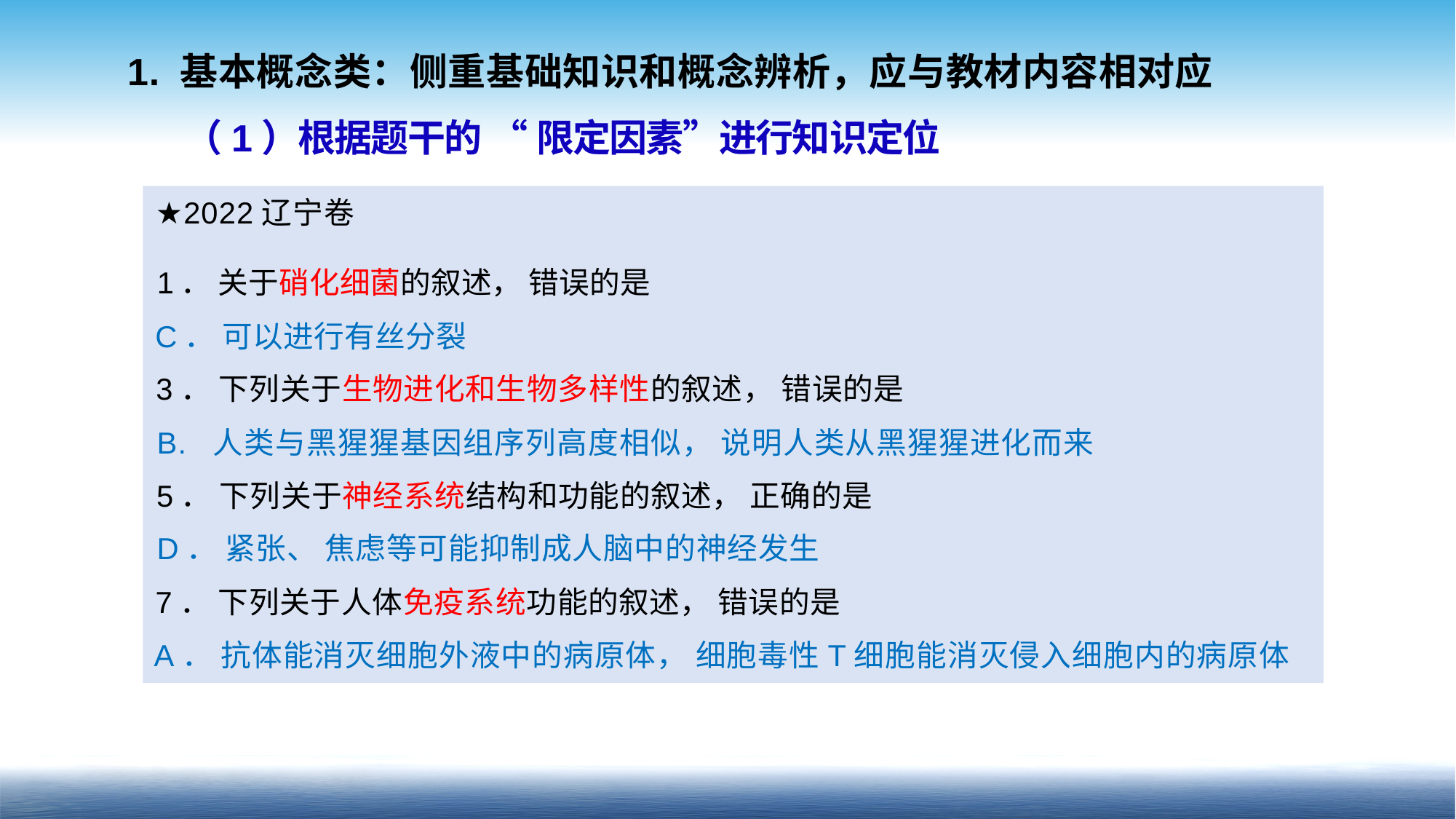

1. 基本概念类：侧重基础知识和概念辨析，应与教材内容相对应

（1）根据题干的 “ 限定因素”进行知识定位

★2022辽宁卷

1． 关于硝化细菌的叙述， 错误的是
C． 可以进行有丝分裂
3． 下列关于生物进化和生物多样性的叙述， 错误的是
B.  人类与黑猩猩基因组序列高度相似， 说明人类从黑猩猩进化而来
5． 下列关于神经系统结构和功能的叙述， 正确的是
D． 紧张、 焦虑等可能抑制成人脑中的神经发生
7． 下列关于人体免疫系统功能的叙述， 错误的是

A． 抗体能消灭细胞外液中的病原体， 细胞毒性T细胞能消灭侵入细胞内的病原体